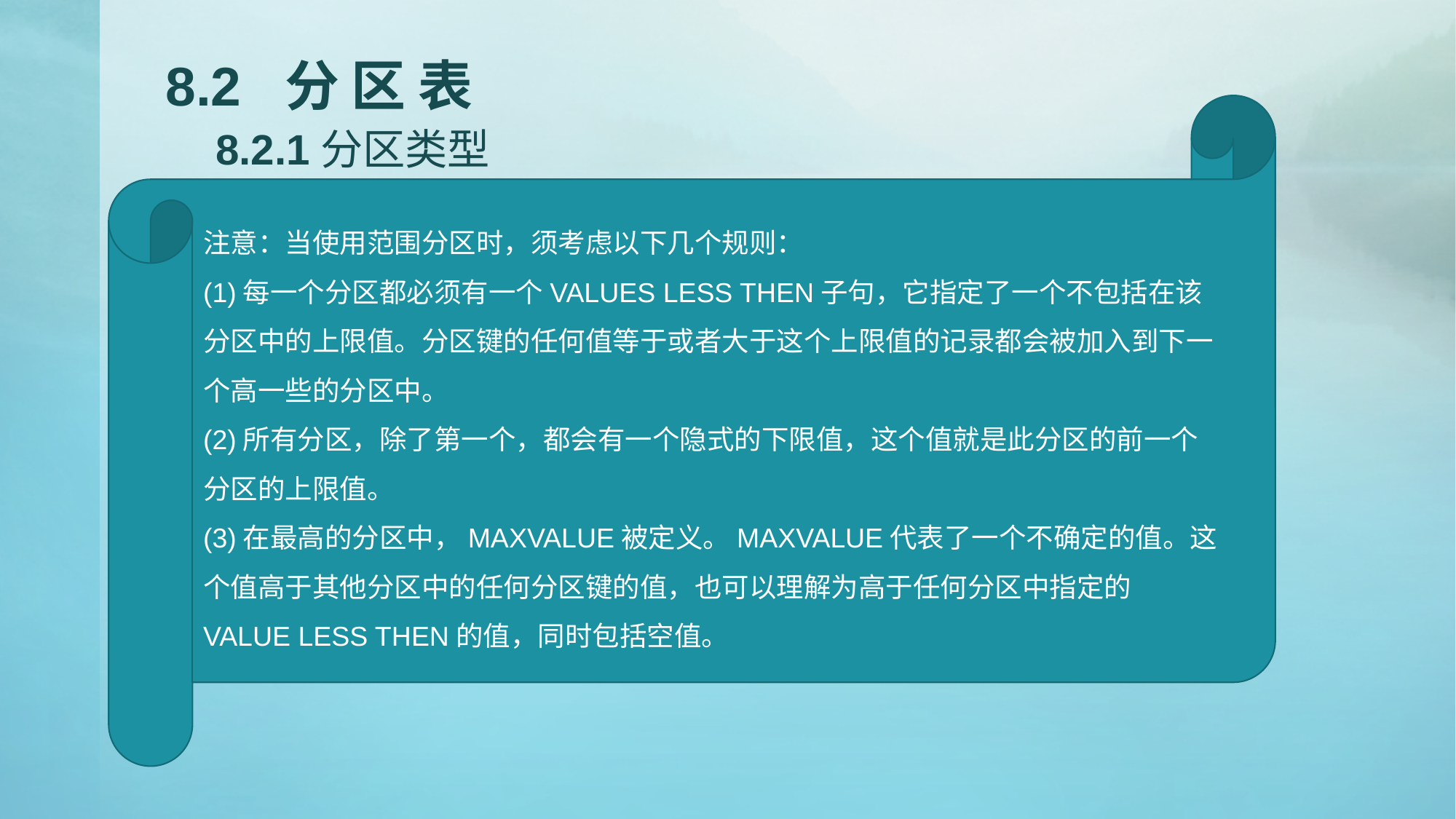

# 8.2  分 区 表 8.2.1分区类型
注意：当使用范围分区时，须考虑以下几个规则：
(1)每一个分区都必须有一个VALUES LESS THEN子句，它指定了一个不包括在该分区中的上限值。分区键的任何值等于或者大于这个上限值的记录都会被加入到下一个高一些的分区中。
(2)所有分区，除了第一个，都会有一个隐式的下限值，这个值就是此分区的前一个分区的上限值。
(3)在最高的分区中，MAXVALUE被定义。MAXVALUE代表了一个不确定的值。这个值高于其他分区中的任何分区键的值，也可以理解为高于任何分区中指定的VALUE LESS THEN的值，同时包括空值。
【示例8-8】按订单号范围分区（续上一页）

11  PARTITION BY RANGE (order_id)
12  (
13    PARTITION ord_part1 VALUES LESS THAN (100000)
14     TABLESPACE USERS，
15    PARTITION ord_part2 VALUES LESS THAN (200000)
16     TABLESPACE USERS02
17  )；
SQL> COMMIT；